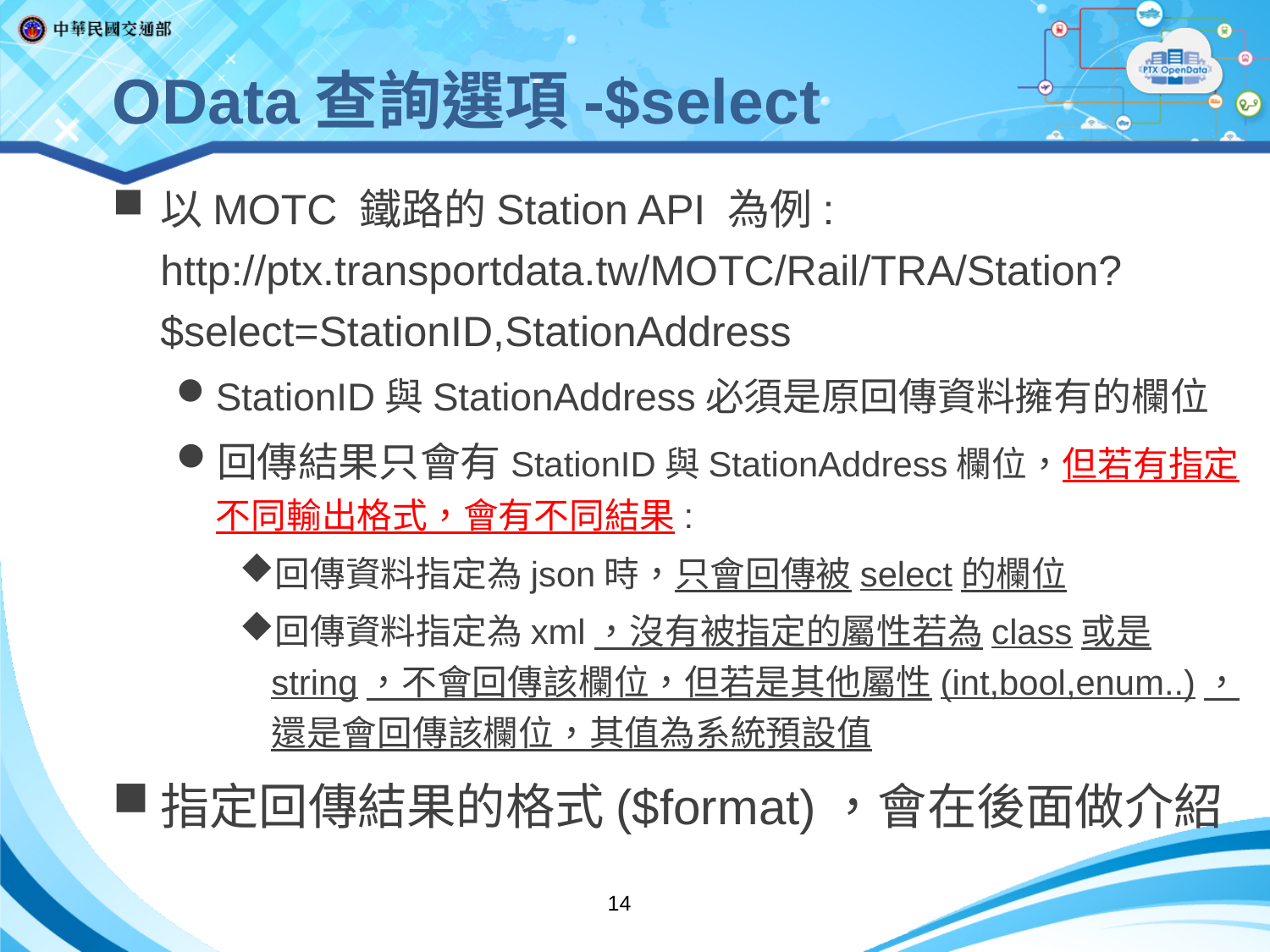

OData查詢選項-$select
以MOTC 鐵路的Station API 為例: http://ptx.transportdata.tw/MOTC/Rail/TRA/Station?$select=StationID,StationAddress
StationID與StationAddress必須是原回傳資料擁有的欄位
回傳結果只會有StationID與StationAddress欄位，但若有指定不同輸出格式，會有不同結果:
回傳資料指定為json時，只會回傳被select的欄位
回傳資料指定為xml，沒有被指定的屬性若為class或是string，不會回傳該欄位，但若是其他屬性(int,bool,enum..)，還是會回傳該欄位，其值為系統預設值
指定回傳結果的格式($format)，會在後面做介紹
14